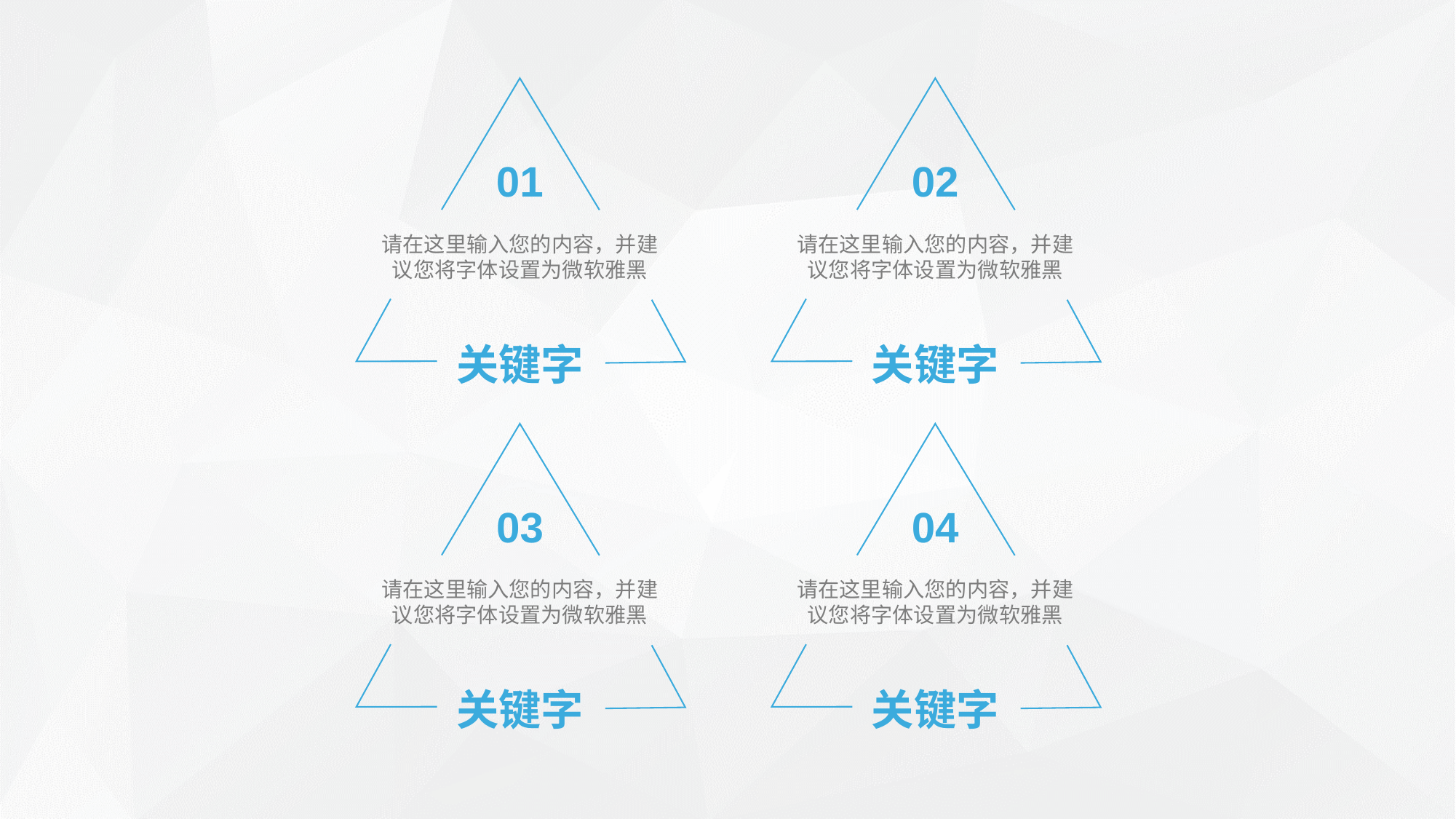

01
02
请在这里输入您的内容，并建议您将字体设置为微软雅黑
请在这里输入您的内容，并建议您将字体设置为微软雅黑

关键字
关键字

03
04
请在这里输入您的内容，并建议您将字体设置为微软雅黑
请在这里输入您的内容，并建议您将字体设置为微软雅黑

关键字
关键字